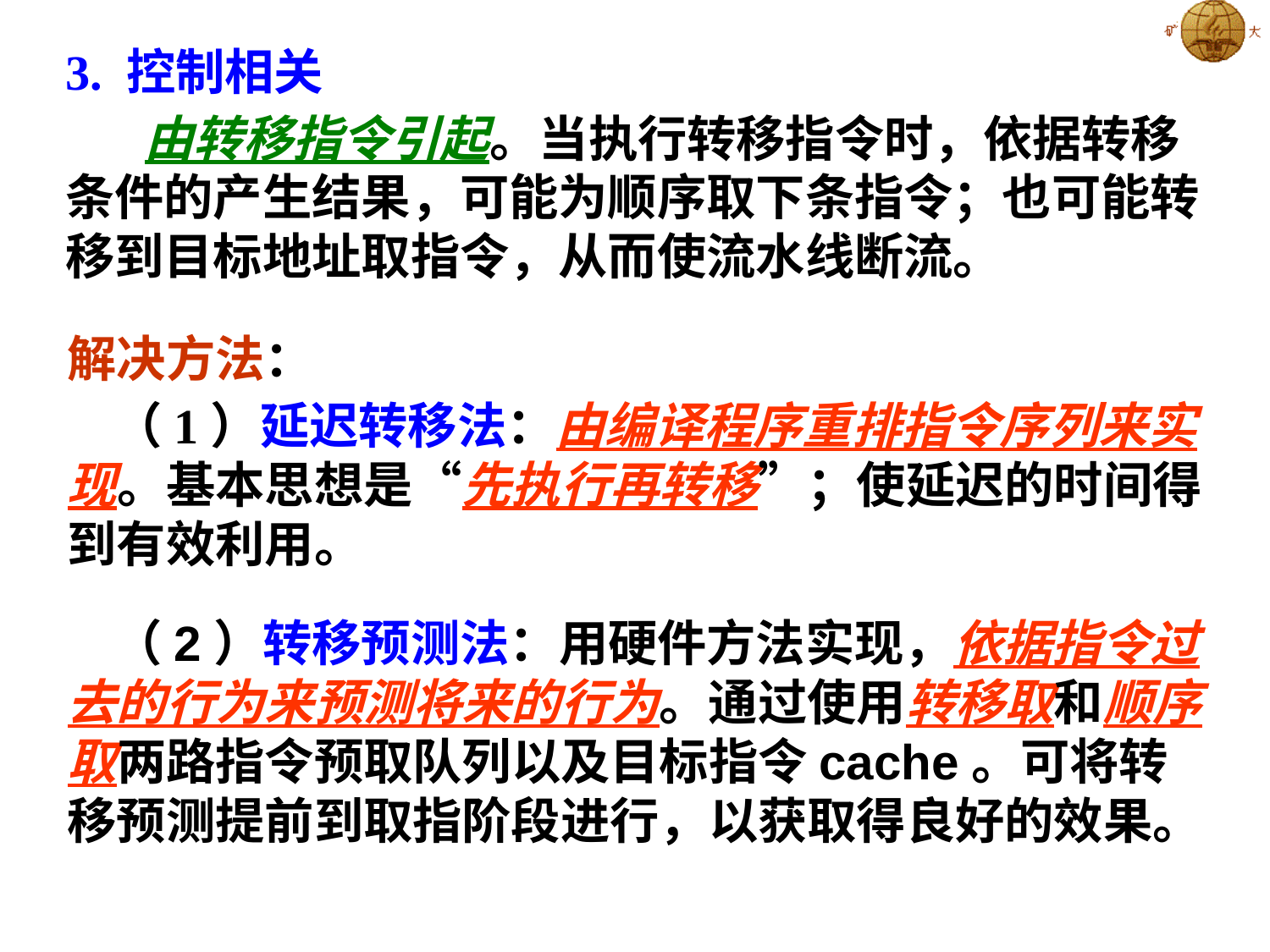

3. 控制相关
      由转移指令引起。当执行转移指令时，依据转移条件的产生结果，可能为顺序取下条指令；也可能转移到目标地址取指令，从而使流水线断流。
解决方法：
   （1）延迟转移法：由编译程序重排指令序列来实现。基本思想是“先执行再转移”；使延迟的时间得到有效利用。
   （2）转移预测法：用硬件方法实现，依据指令过去的行为来预测将来的行为。通过使用转移取和顺序取两路指令预取队列以及目标指令cache。可将转移预测提前到取指阶段进行，以获取得良好的效果。